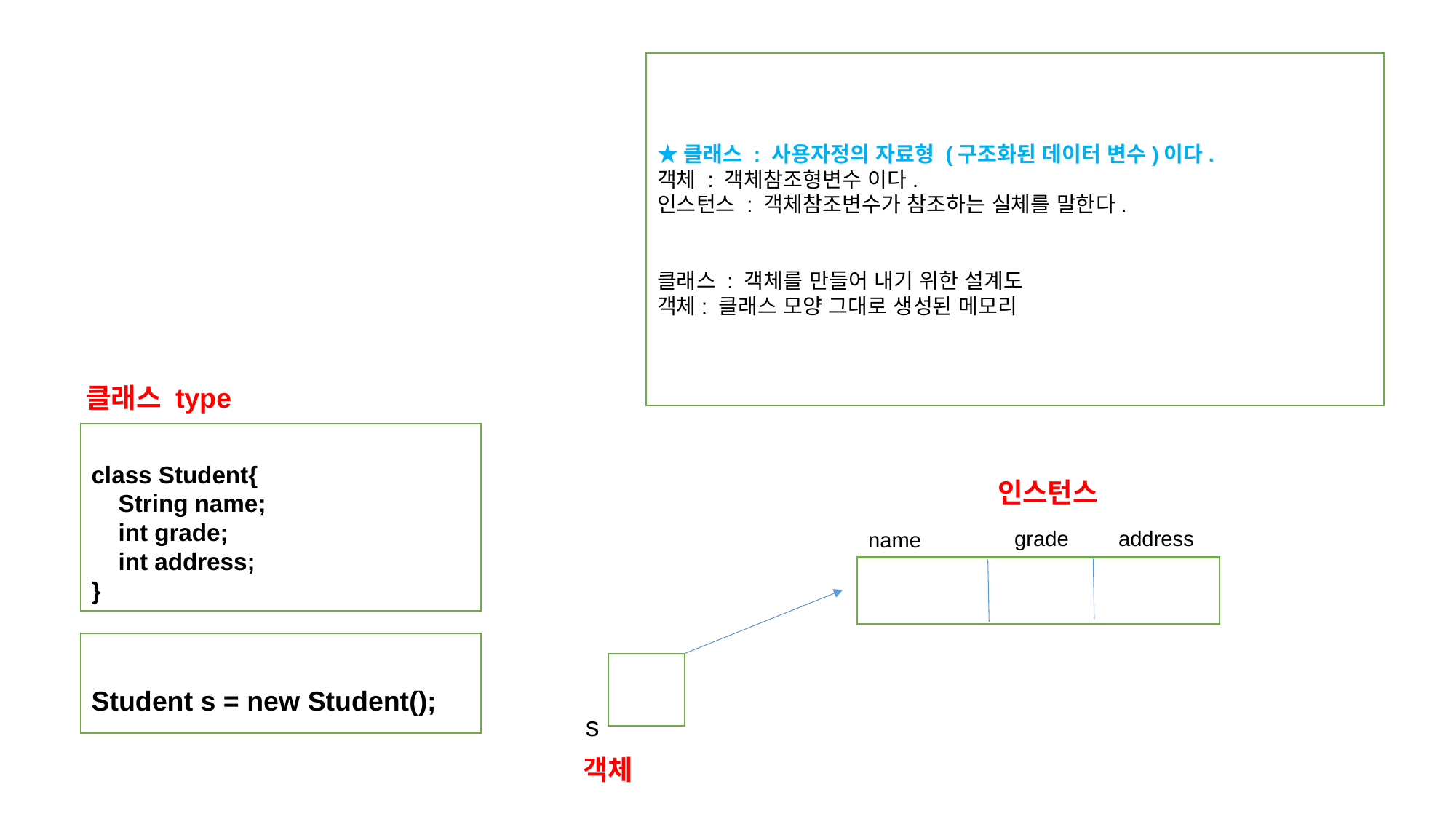

★클래스 : 사용자정의 자료형 (구조화된 데이터 변수)이다.
객체 : 객체참조형변수 이다.
인스턴스 : 객체참조변수가 참조하는 실체를 말한다.

클래스 : 객체를 만들어 내기 위한 설계도
객체: 클래스 모양 그대로 생성된 메모리
클래스 type

class Student{
    String name;
    int grade;
    int address;
}
인스턴스
address
grade
name

Student s = new Student();

s
객체